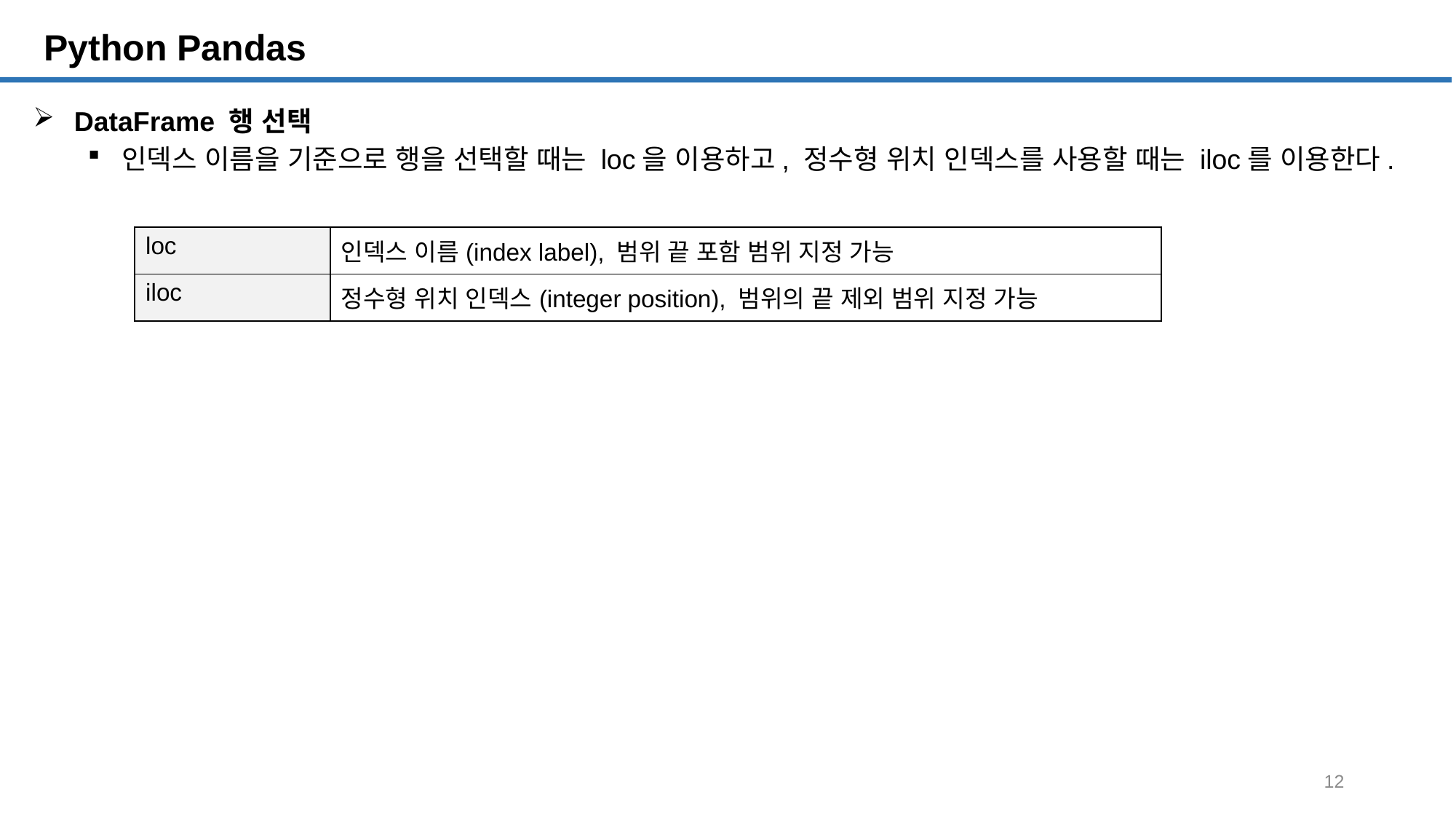

SQL 튜닝 개요
# Python Pandas

DataFrame 행 선택
인덱스 이름을 기준으로 행을 선택할 때는 loc을 이용하고, 정수형 위치 인덱스를 사용할 때는 iloc를 이용한다.
| loc | 인덱스 이름(index label), 범위 끝 포함 범위 지정 가능 |
| --- | --- |
| iloc | 정수형 위치 인덱스(integer position), 범위의 끝 제외 범위 지정 가능 |
12